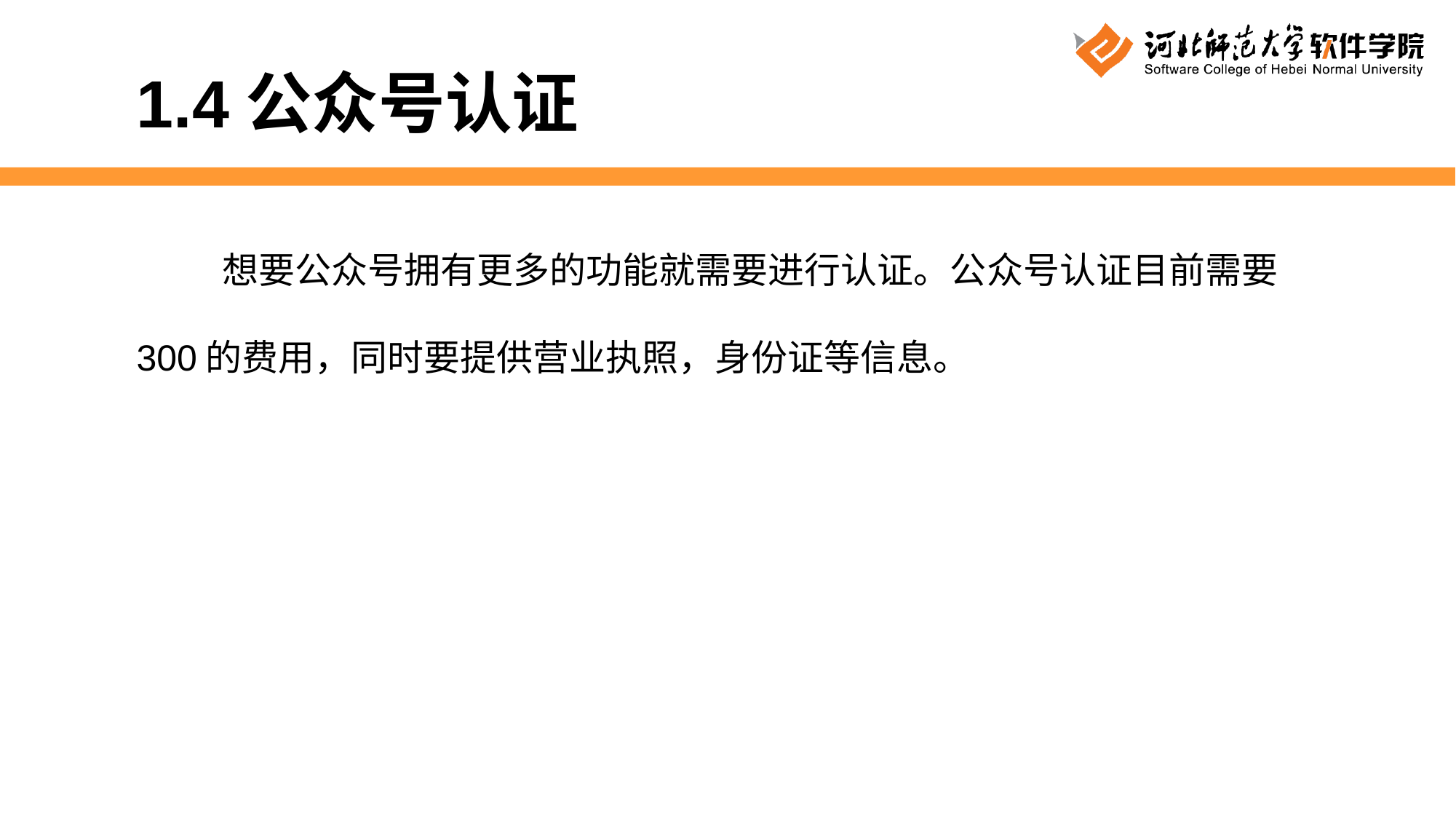

1.4公众号认证
想要公众号拥有更多的功能就需要进行认证。公众号认证目前需要300的费用，同时要提供营业执照，身份证等信息。